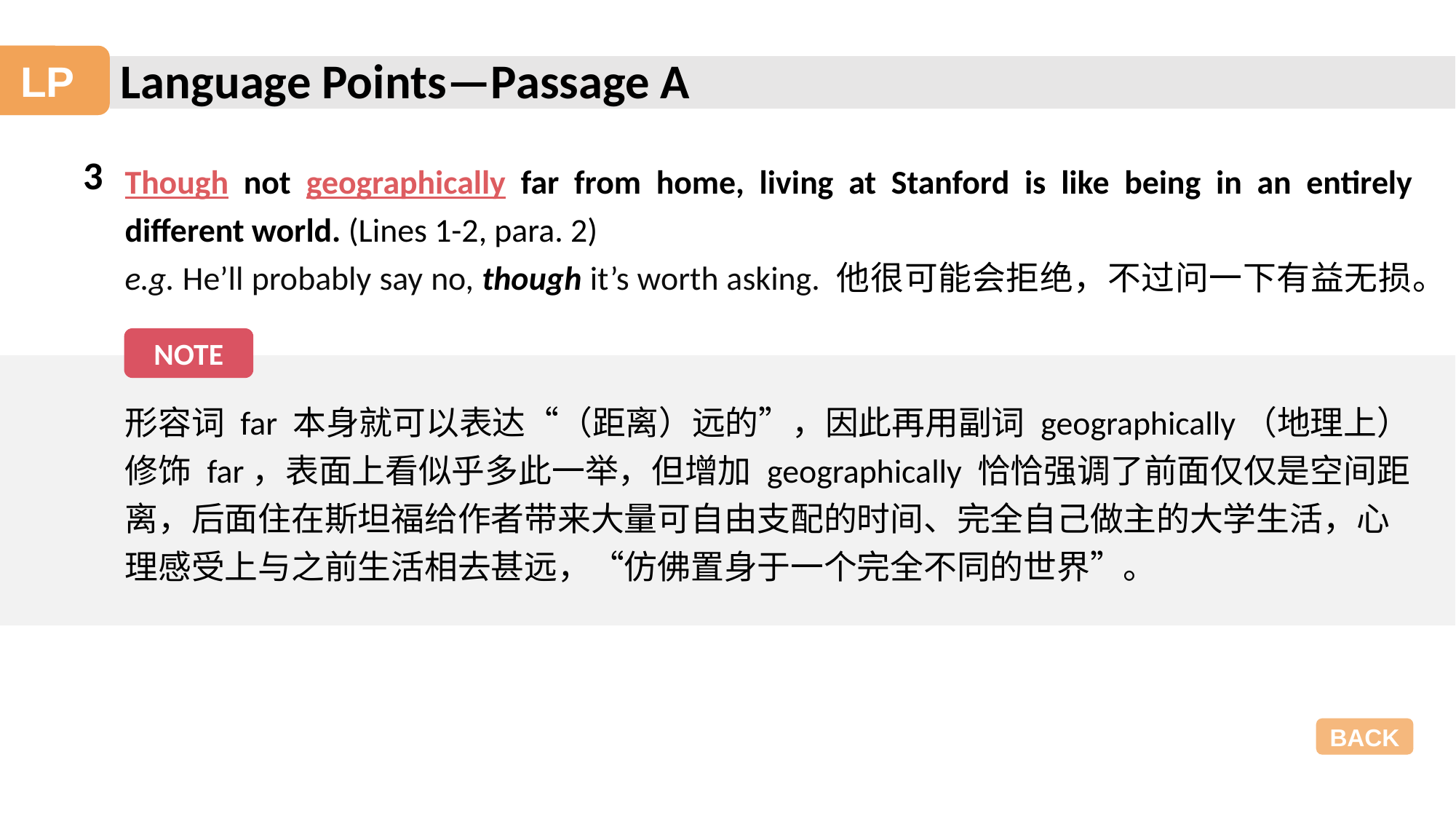

Language Points—Passage A
LP

3
Though not geographically far from home, living at Stanford is like being in an entirely different world. (Lines 1-2, para. 2)
e.g. He’ll probably say no, though it’s worth asking. 他很可能会拒绝，不过问一下有益无损。
NOTE

形容词 far 本身就可以表达“（距离）远的”，因此再用副词 geographically（地理上）修饰 far，表面上看似乎多此一举，但增加 geographically 恰恰强调了前面仅仅是空间距离，后面住在斯坦福给作者带来大量可自由支配的时间、完全自己做主的大学生活，心理感受上与之前生活相去甚远，“仿佛置身于一个完全不同的世界”。
BACK